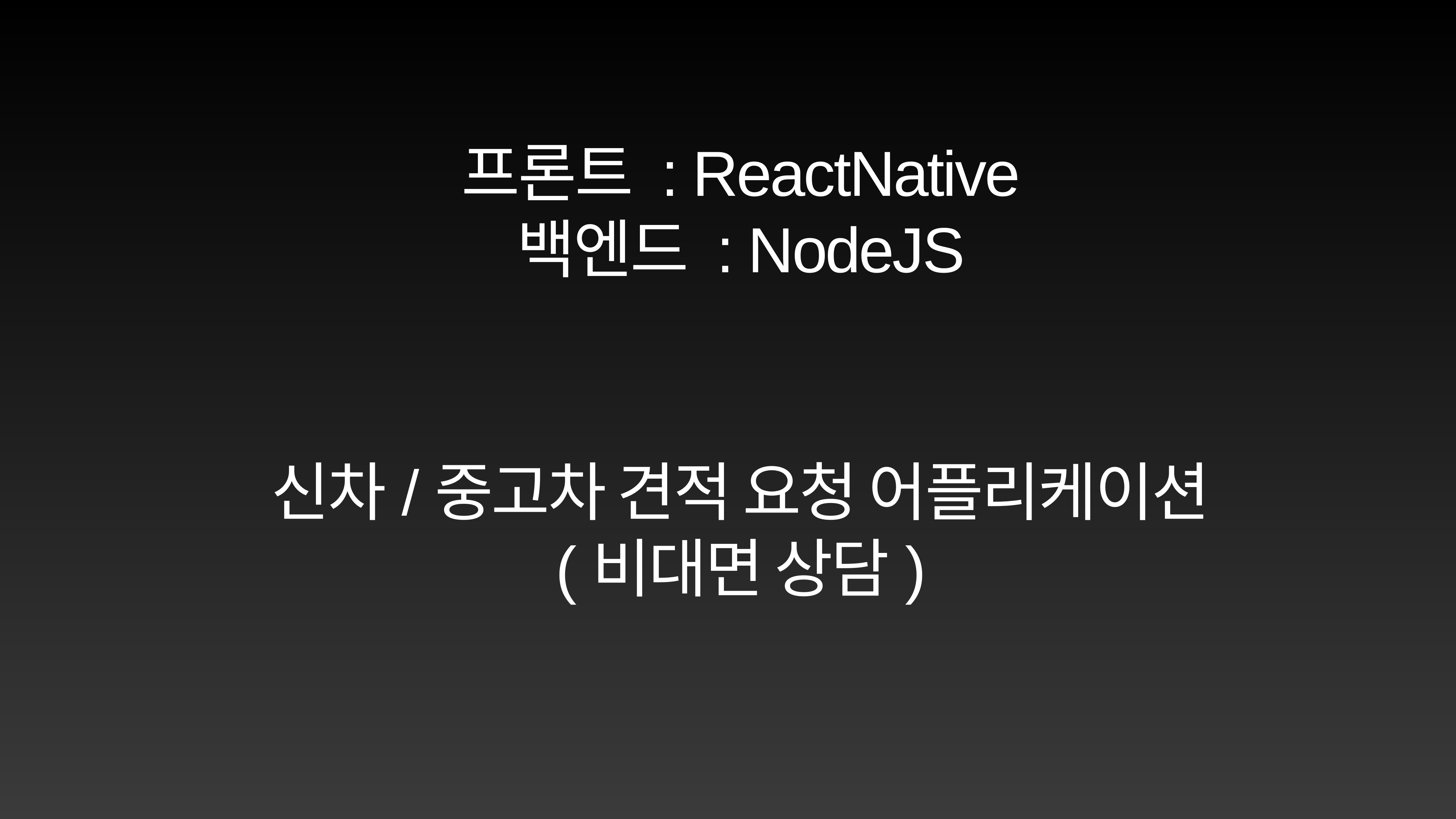

프론트 : ReactNative
백엔드 : NodeJS
신차/중고차 견적 요청 어플리케이션
(비대면 상담)